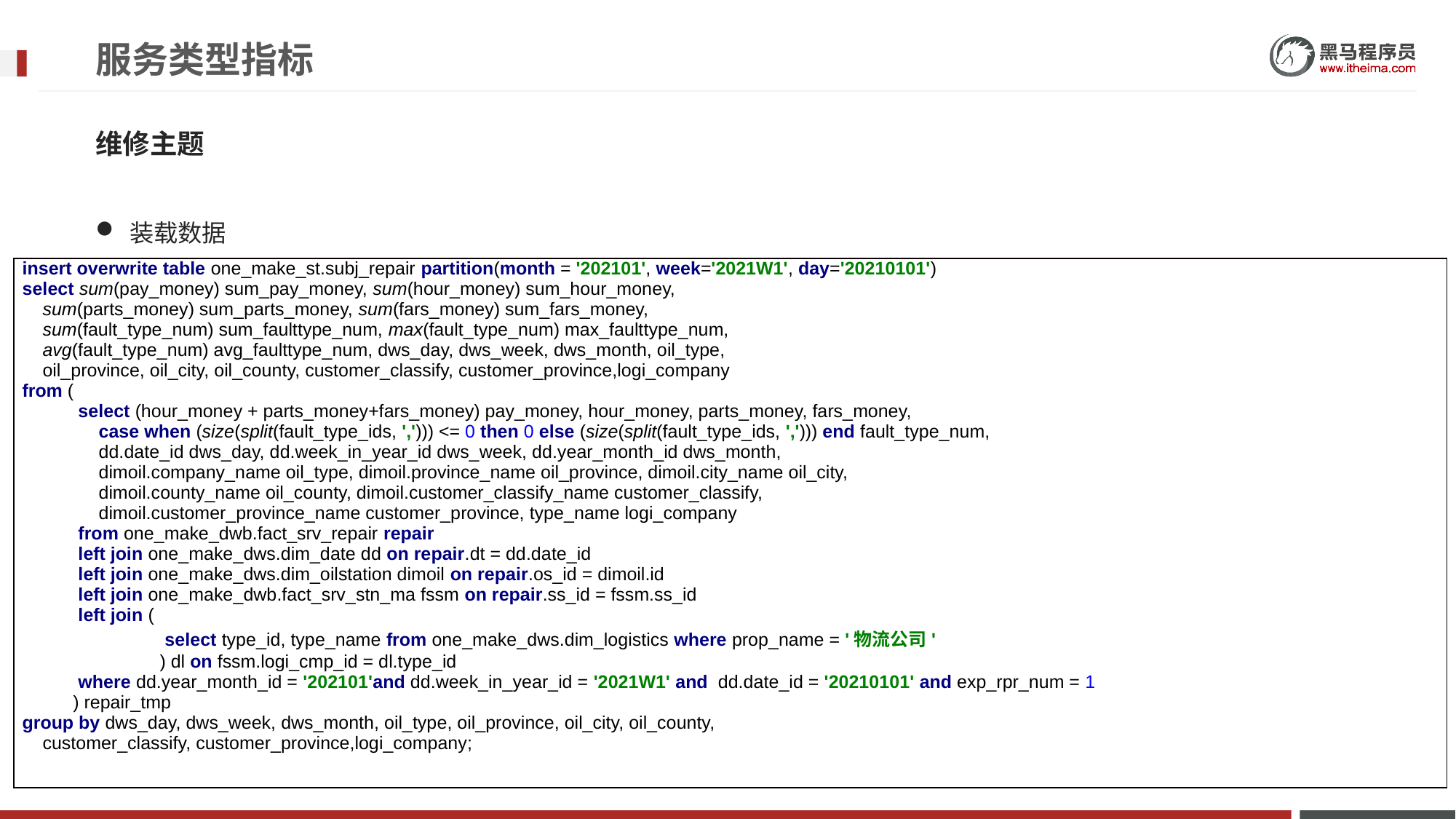

# 服务类型指标
维修主题
装载数据

| insert overwrite table one\_make\_st.subj\_repair partition(month = '202101', week='2021W1', day='20210101') select sum(pay\_money) sum\_pay\_money, sum(hour\_money) sum\_hour\_money, sum(parts\_money) sum\_parts\_money, sum(fars\_money) sum\_fars\_money, sum(fault\_type\_num) sum\_faulttype\_num, max(fault\_type\_num) max\_faulttype\_num, avg(fault\_type\_num) avg\_faulttype\_num, dws\_day, dws\_week, dws\_month, oil\_type, oil\_province, oil\_city, oil\_county, customer\_classify, customer\_province,logi\_company from ( select (hour\_money + parts\_money+fars\_money) pay\_money, hour\_money, parts\_money, fars\_money, case when (size(split(fault\_type\_ids, ','))) <= 0 then 0 else (size(split(fault\_type\_ids, ','))) end fault\_type\_num, dd.date\_id dws\_day, dd.week\_in\_year\_id dws\_week, dd.year\_month\_id dws\_month, dimoil.company\_name oil\_type, dimoil.province\_name oil\_province, dimoil.city\_name oil\_city, dimoil.county\_name oil\_county, dimoil.customer\_classify\_name customer\_classify, dimoil.customer\_province\_name customer\_province, type\_name logi\_company from one\_make\_dwb.fact\_srv\_repair repair left join one\_make\_dws.dim\_date dd on repair.dt = dd.date\_id left join one\_make\_dws.dim\_oilstation dimoil on repair.os\_id = dimoil.id left join one\_make\_dwb.fact\_srv\_stn\_ma fssm on repair.ss\_id = fssm.ss\_id left join ( select type\_id, type\_name from one\_make\_dws.dim\_logistics where prop\_name = '物流公司' ) dl on fssm.logi\_cmp\_id = dl.type\_id where dd.year\_month\_id = '202101'and dd.week\_in\_year\_id = '2021W1' and dd.date\_id = '20210101' and exp\_rpr\_num = 1 ) repair\_tmp group by dws\_day, dws\_week, dws\_month, oil\_type, oil\_province, oil\_city, oil\_county, customer\_classify, customer\_province,logi\_company; |
| --- |